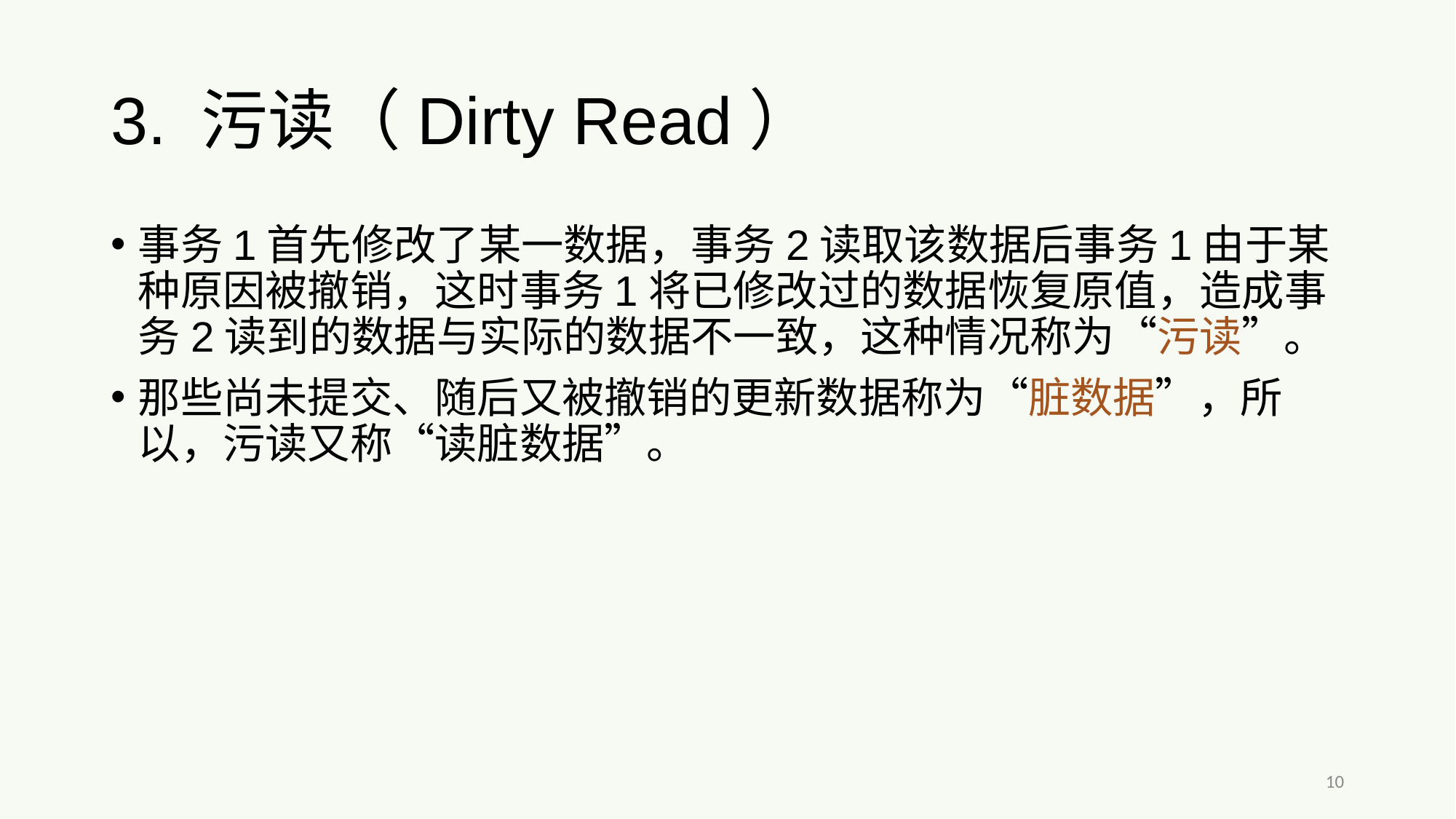

# 3. 污读（Dirty Read）
事务1首先修改了某一数据，事务2读取该数据后事务1由于某种原因被撤销，这时事务1将已修改过的数据恢复原值，造成事务2读到的数据与实际的数据不一致，这种情况称为“污读”。
那些尚未提交、随后又被撤销的更新数据称为“脏数据”，所以，污读又称“读脏数据”。

10